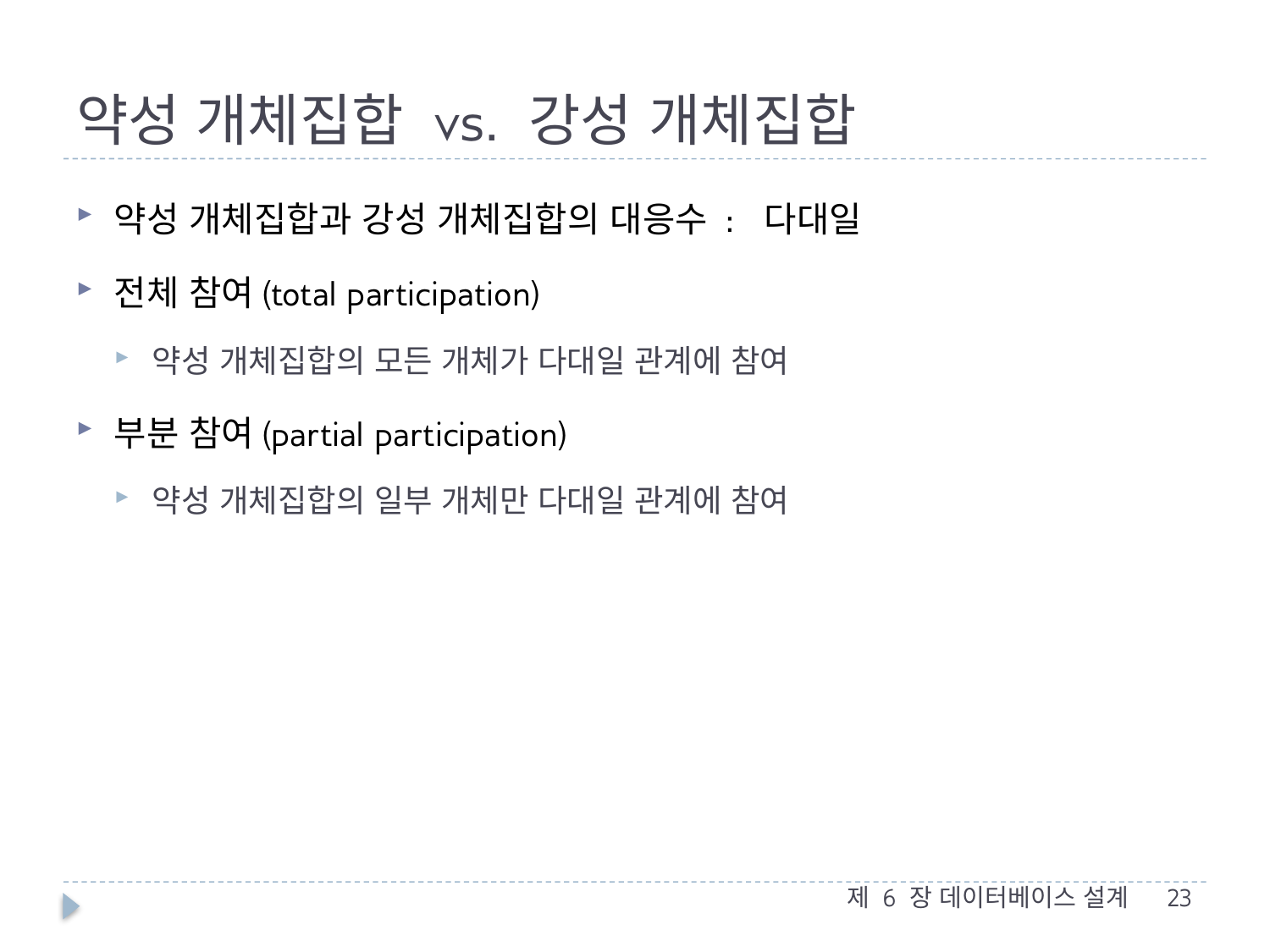

# 약성 개체집합 vs. 강성 개체집합
약성 개체집합과 강성 개체집합의 대응수 :  다대일
전체 참여(total participation)
약성 개체집합의 모든 개체가 다대일 관계에 참여
부분 참여(partial participation)
약성 개체집합의 일부 개체만 다대일 관계에 참여

제 6 장 데이터베이스 설계
23